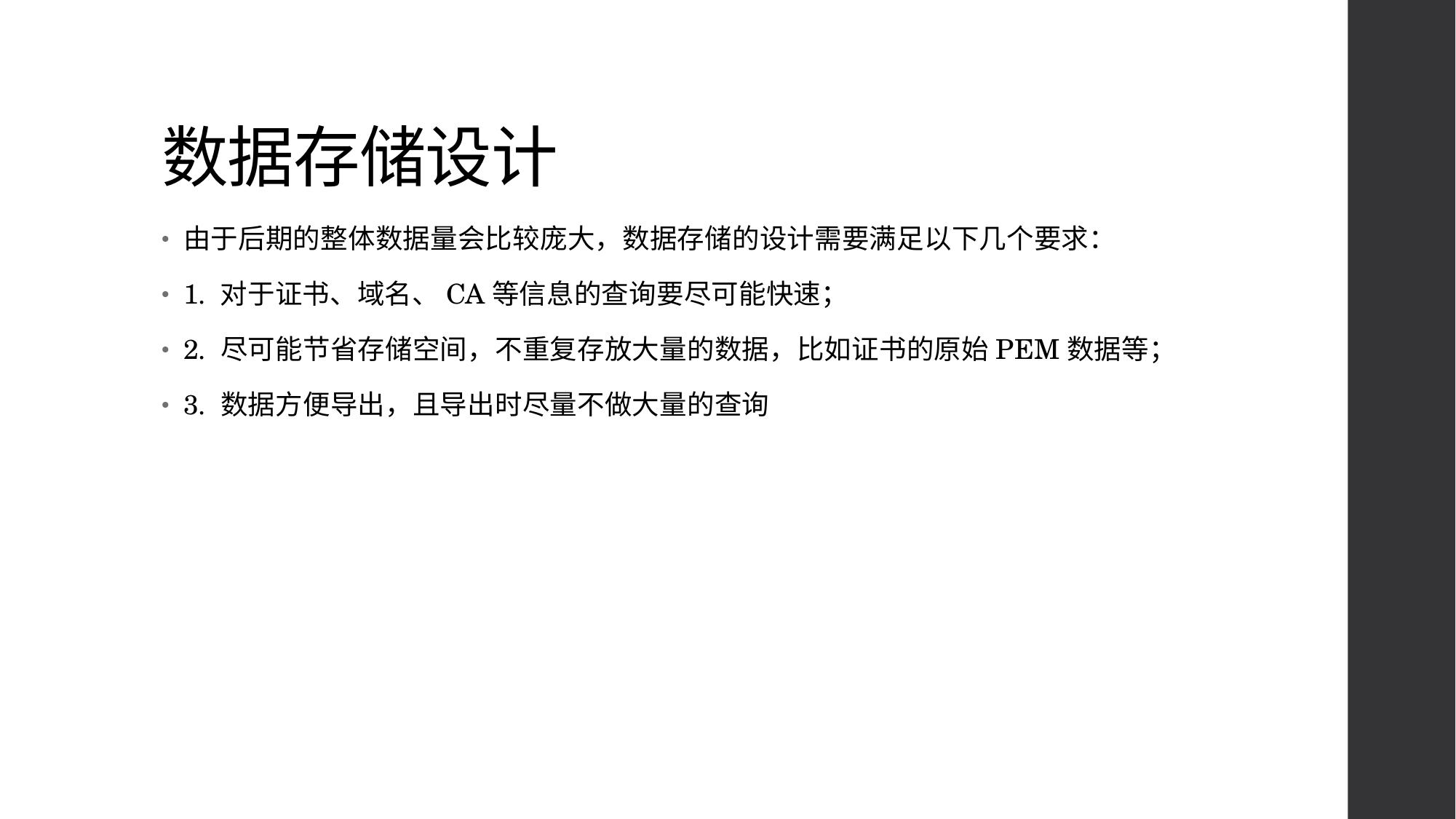

# 数据存储设计
由于后期的整体数据量会比较庞大，数据存储的设计需要满足以下几个要求：
1. 对于证书、域名、CA等信息的查询要尽可能快速；
2. 尽可能节省存储空间，不重复存放大量的数据，比如证书的原始PEM数据等；
3. 数据方便导出，且导出时尽量不做大量的查询